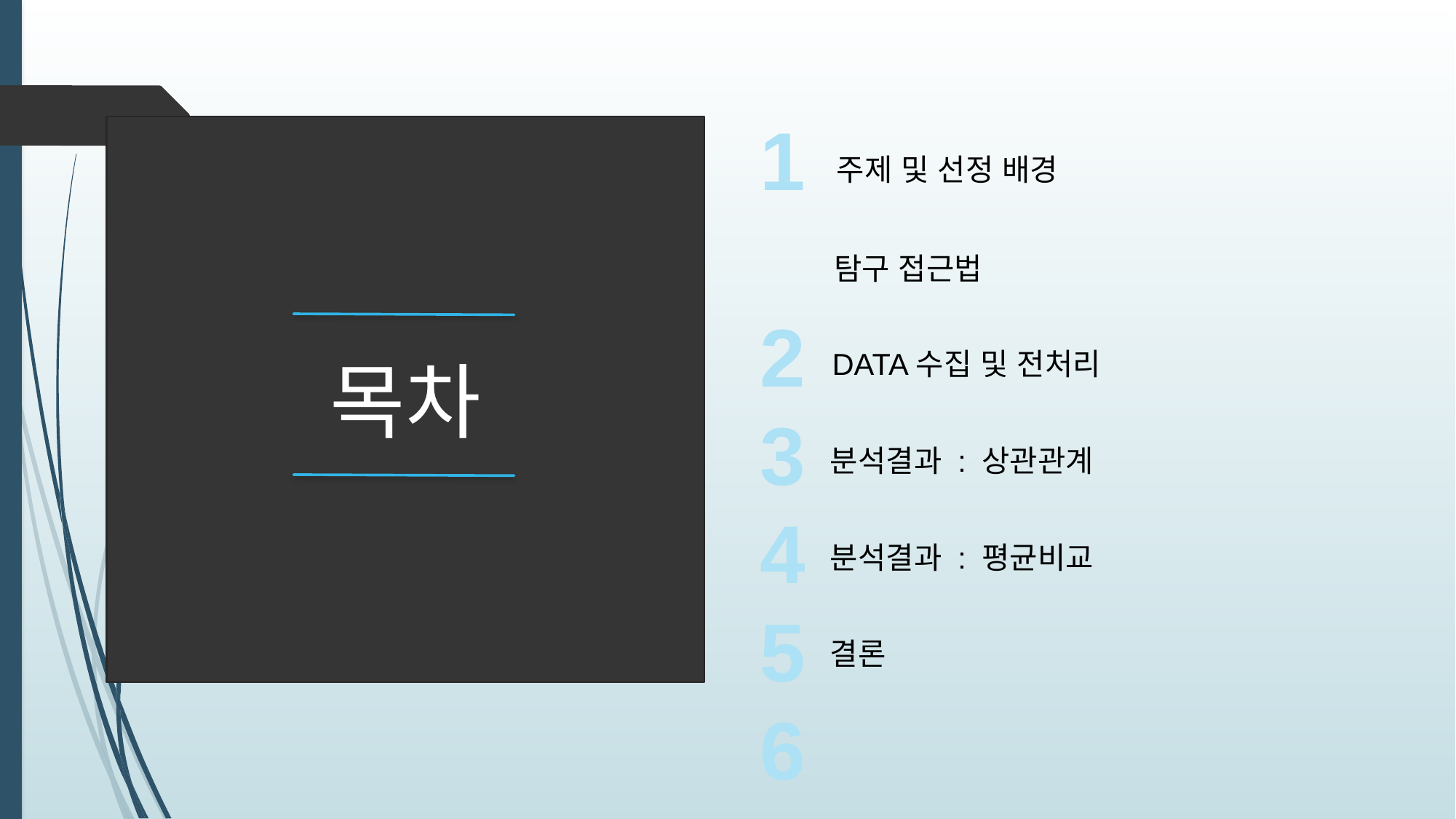

1
2
3
4
5
6
목차
주제 및 선정 배경
탐구 접근법
DATA수집 및 전처리
분석결과 : 상관관계
분석결과 : 평균비교
결론